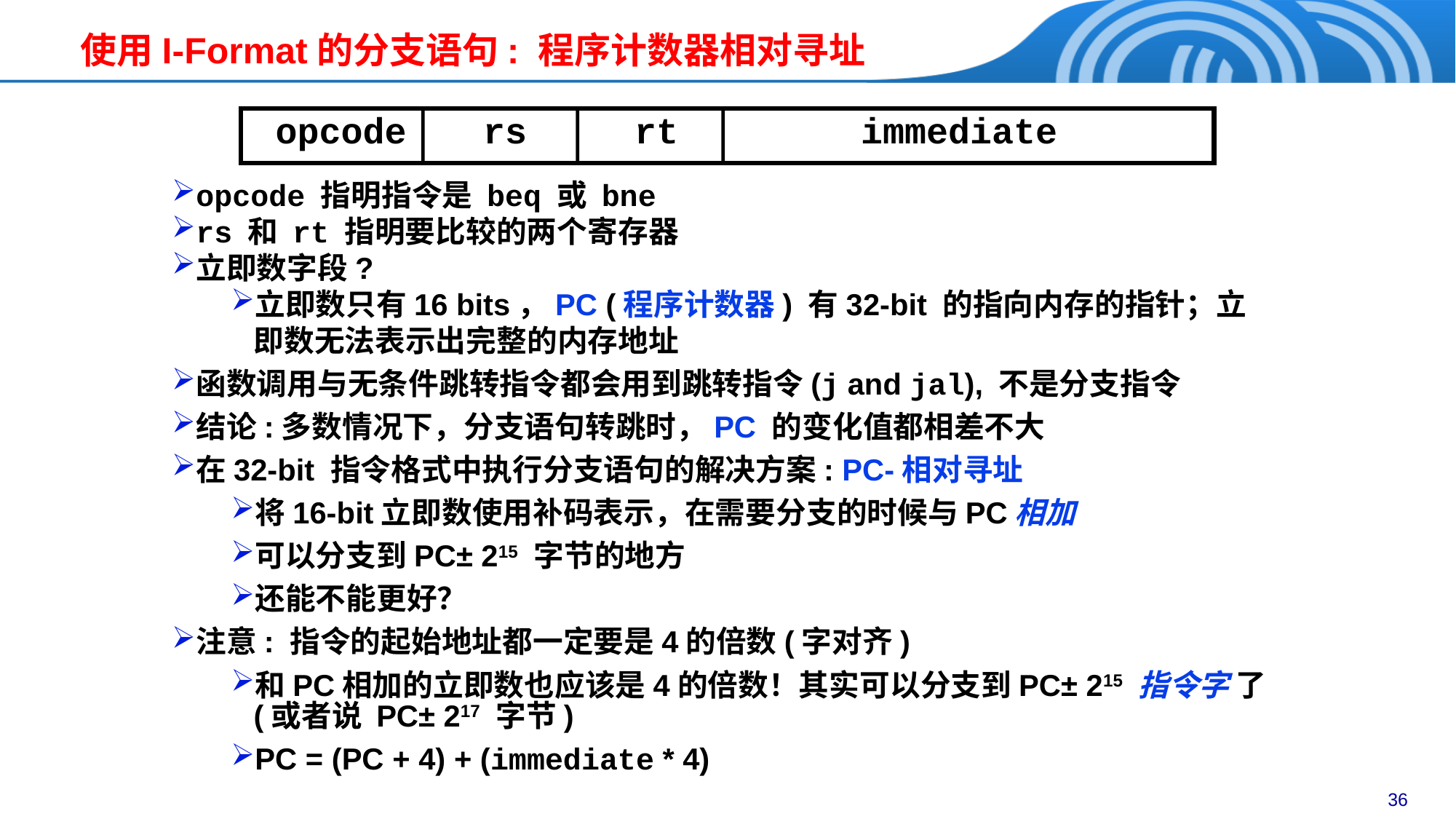

使用I-Format的分支语句: 程序计数器相对寻址

opcode
rs
rt
immediate

opcode 指明指令是 beq 或 bne
rs 和 rt 指明要比较的两个寄存器
立即数字段?
立即数只有16 bits，PC (程序计数器) 有32-bit 的指向内存的指针；立即数无法表示出完整的内存地址
函数调用与无条件跳转指令都会用到跳转指令(j and jal), 不是分支指令
结论:多数情况下，分支语句转跳时，PC 的变化值都相差不大
在32-bit 指令格式中执行分支语句的解决方案: PC-相对寻址
将16-bit立即数使用补码表示，在需要分支的时候与PC相加
可以分支到PC± 215 字节的地方
还能不能更好？
注意: 指令的起始地址都一定要是4的倍数(字对齐)
和PC相加的立即数也应该是4的倍数！其实可以分支到PC± 215 指令字 了 (或者说 PC± 217 字节)
PC = (PC + 4) + (immediate * 4)